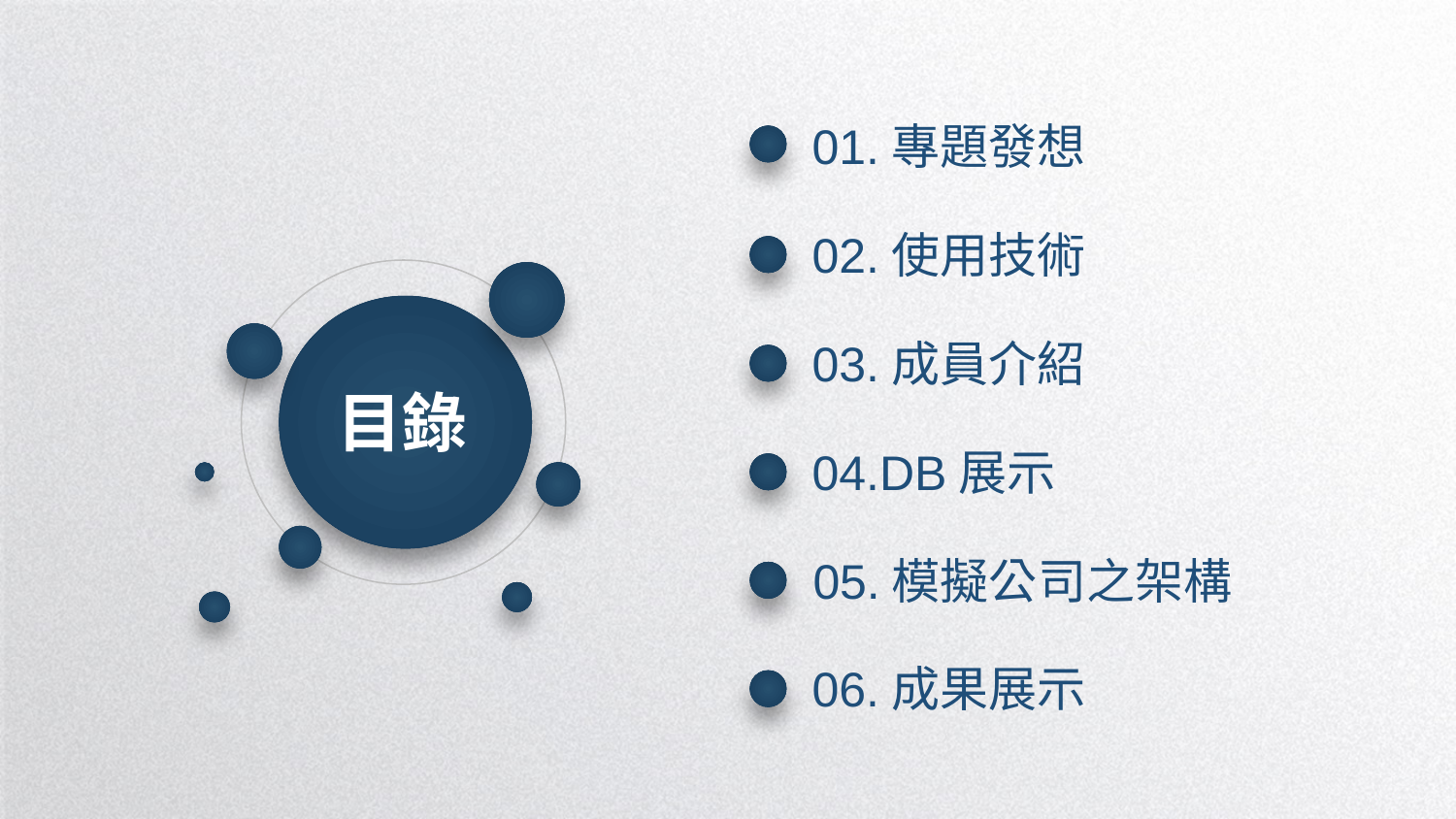

01.專題發想

02.使用技術

目錄

03.成員介紹

04.DB展示

05.模擬公司之架構

06.成果展示